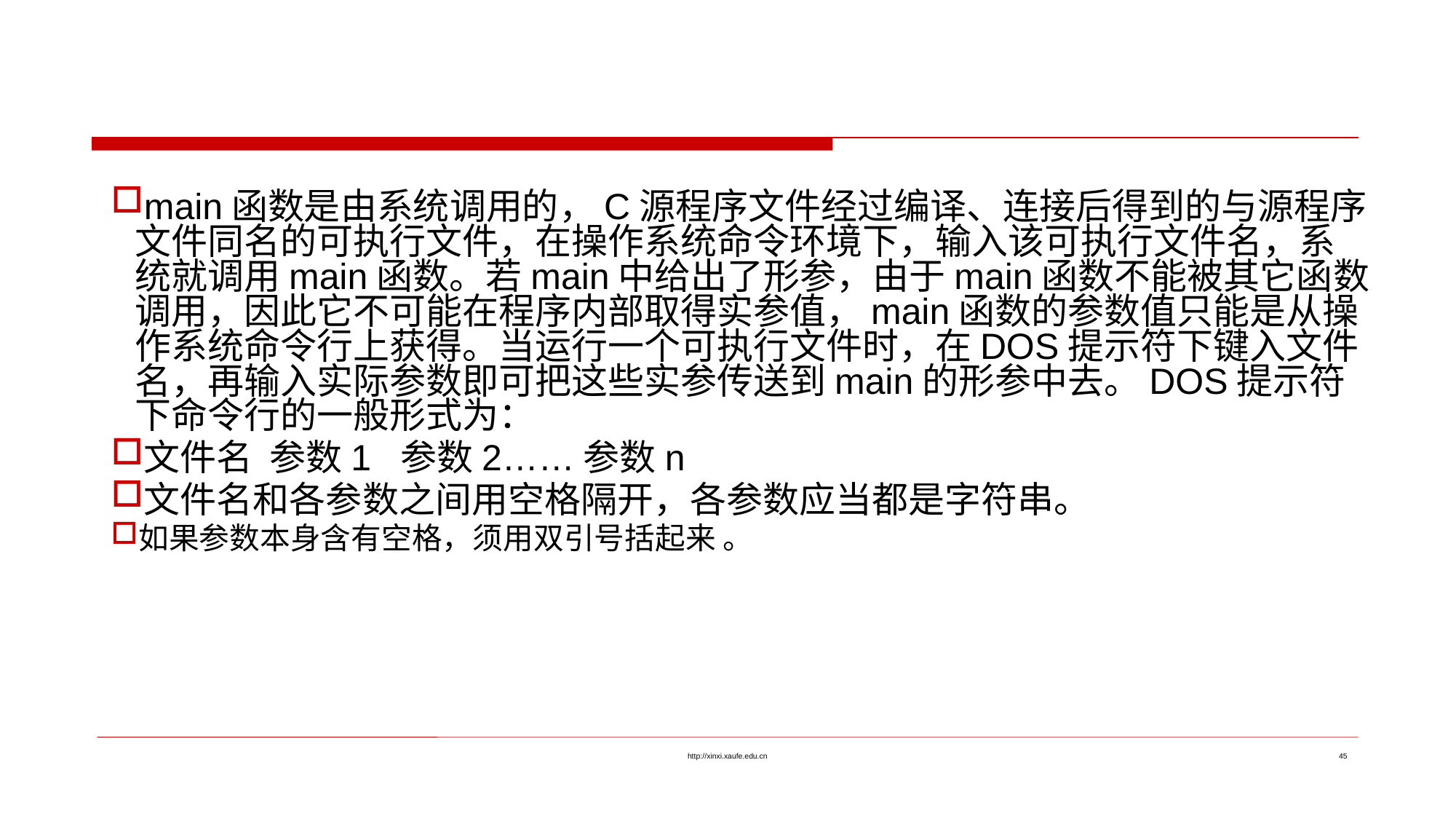

main函数是由系统调用的，C源程序文件经过编译、连接后得到的与源程序文件同名的可执行文件，在操作系统命令环境下，输入该可执行文件名，系统就调用main函数。若main中给出了形参，由于main函数不能被其它函数调用，因此它不可能在程序内部取得实参值，main函数的参数值只能是从操作系统命令行上获得。当运行一个可执行文件时，在DOS提示符下键入文件名，再输入实际参数即可把这些实参传送到main的形参中去。DOS提示符下命令行的一般形式为：
文件名  参数1  参数2……参数n
文件名和各参数之间用空格隔开，各参数应当都是字符串。
如果参数本身含有空格，须用双引号括起来 。
http://xinxi.xaufe.edu.cn
45